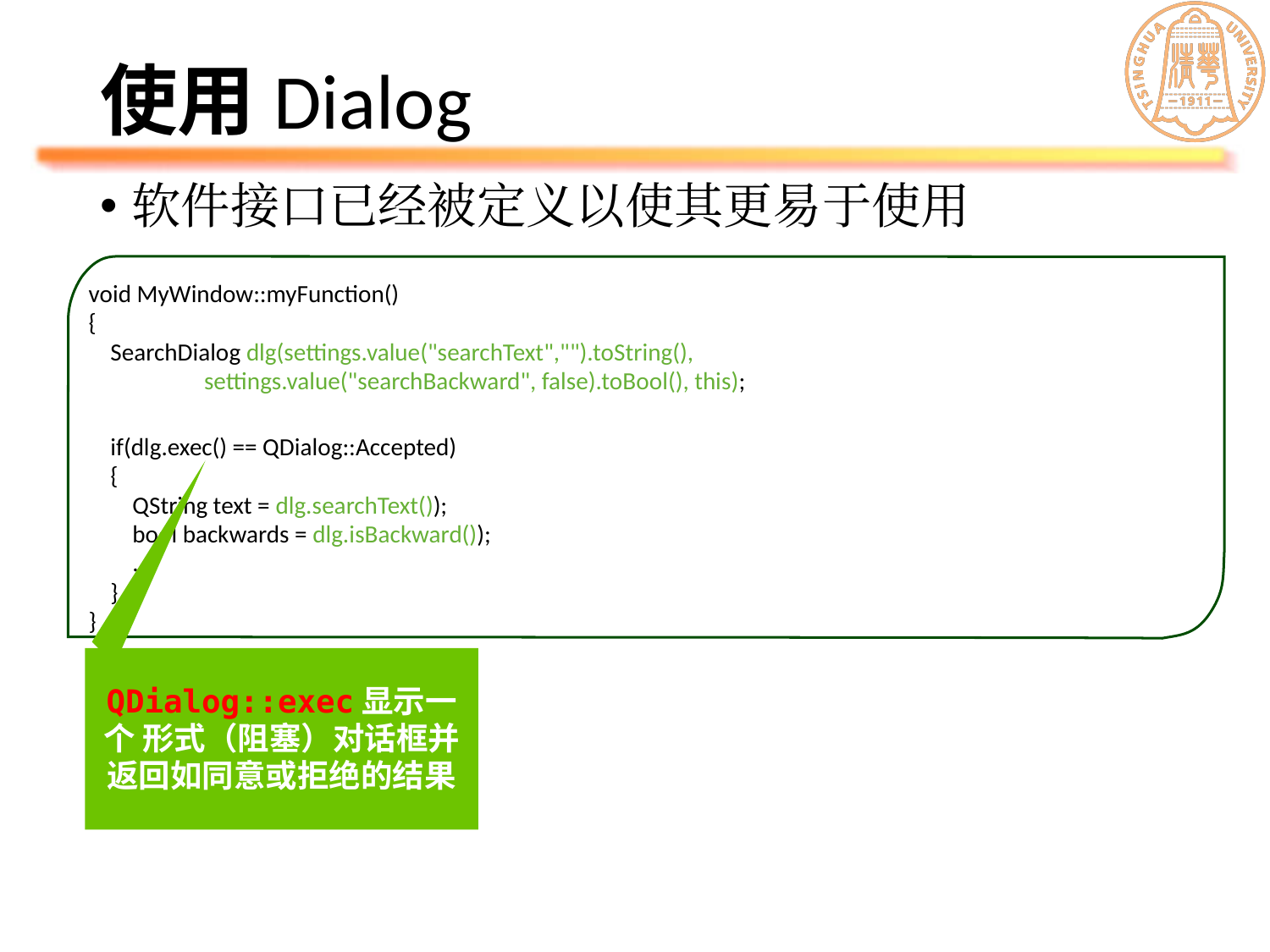

# 使用Dialog
软件接口已经被定义以使其更易于使用

void MyWindow::myFunction()
{
    SearchDialog dlg(settings.value("searchText","").toString(),
                     settings.value("searchBackward", false).toBool(), this);

    if(dlg.exec() == QDialog::Accepted)
    {
        QString text = dlg.searchText());
        bool backwards = dlg.isBackward());
        ...
    }
}

QDialog::exec显示一个 形式（阻塞）对话框并返回如同意或拒绝的结果